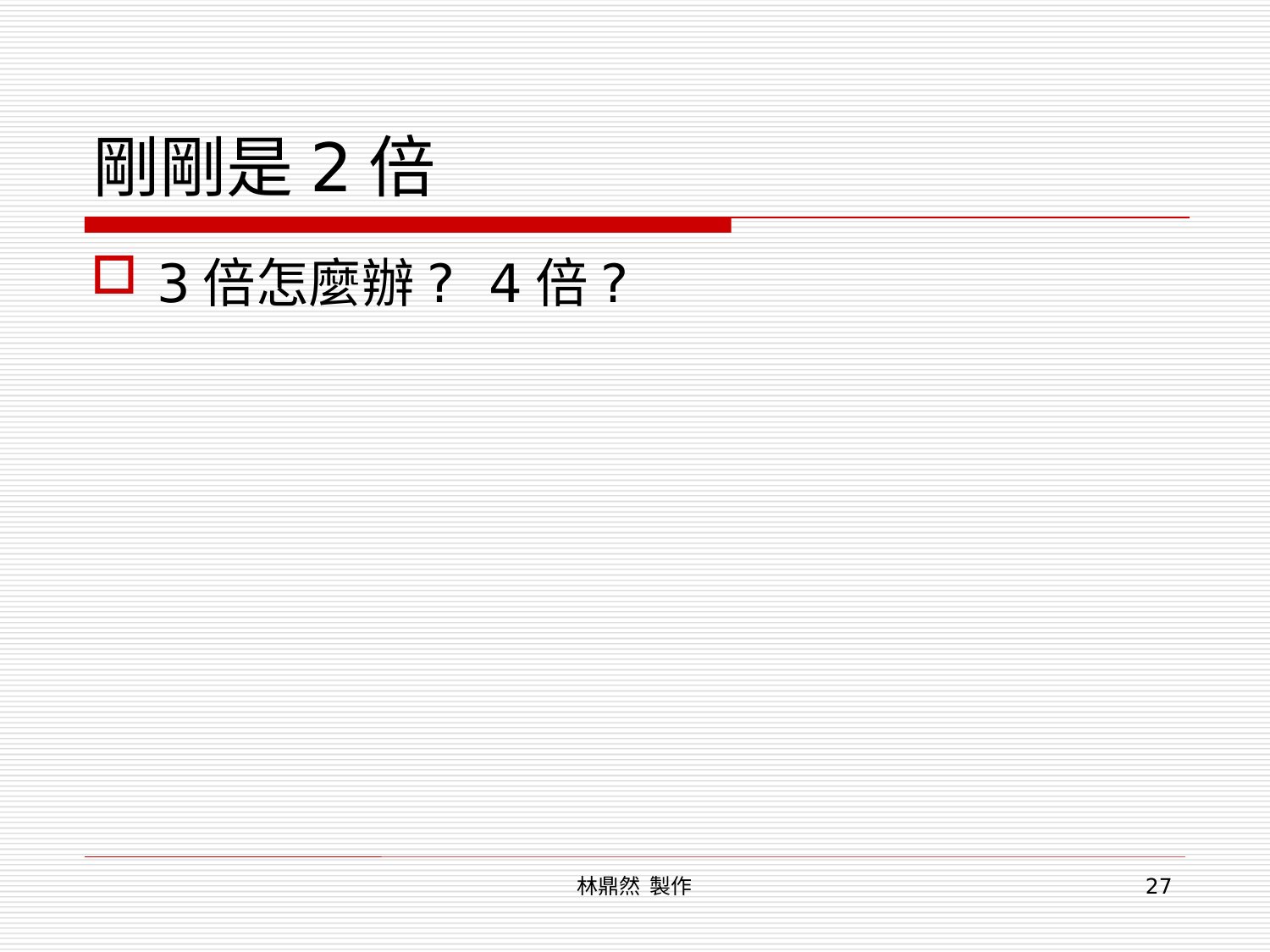

# 剛剛是2倍
3倍怎麼辦?  4倍?
林鼎然  製作
27